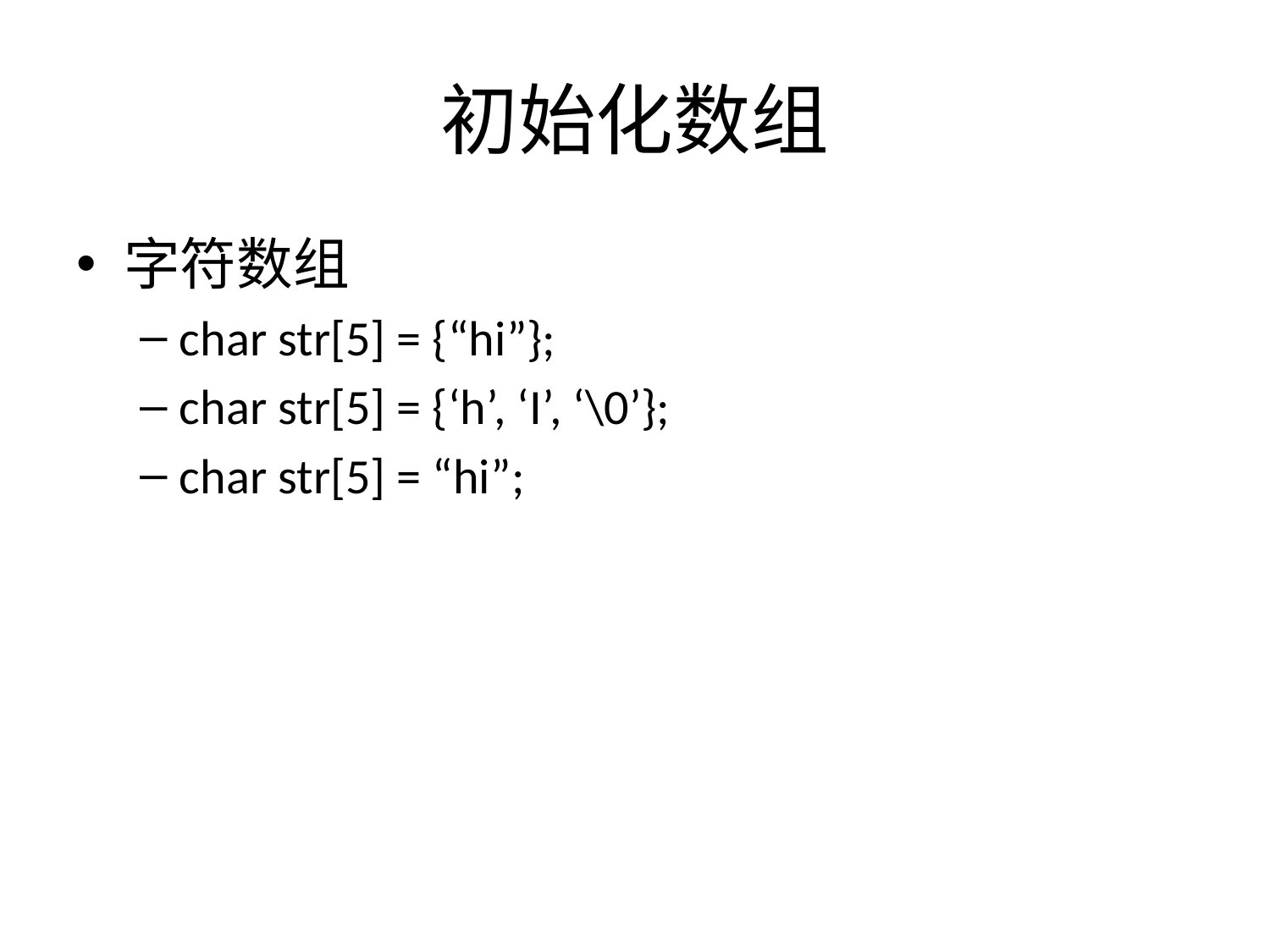

# 初始化数组
字符数组
char str[5] = {“hi”};
char str[5] = {‘h’, ‘I’, ‘\0’};
char str[5] = “hi”;